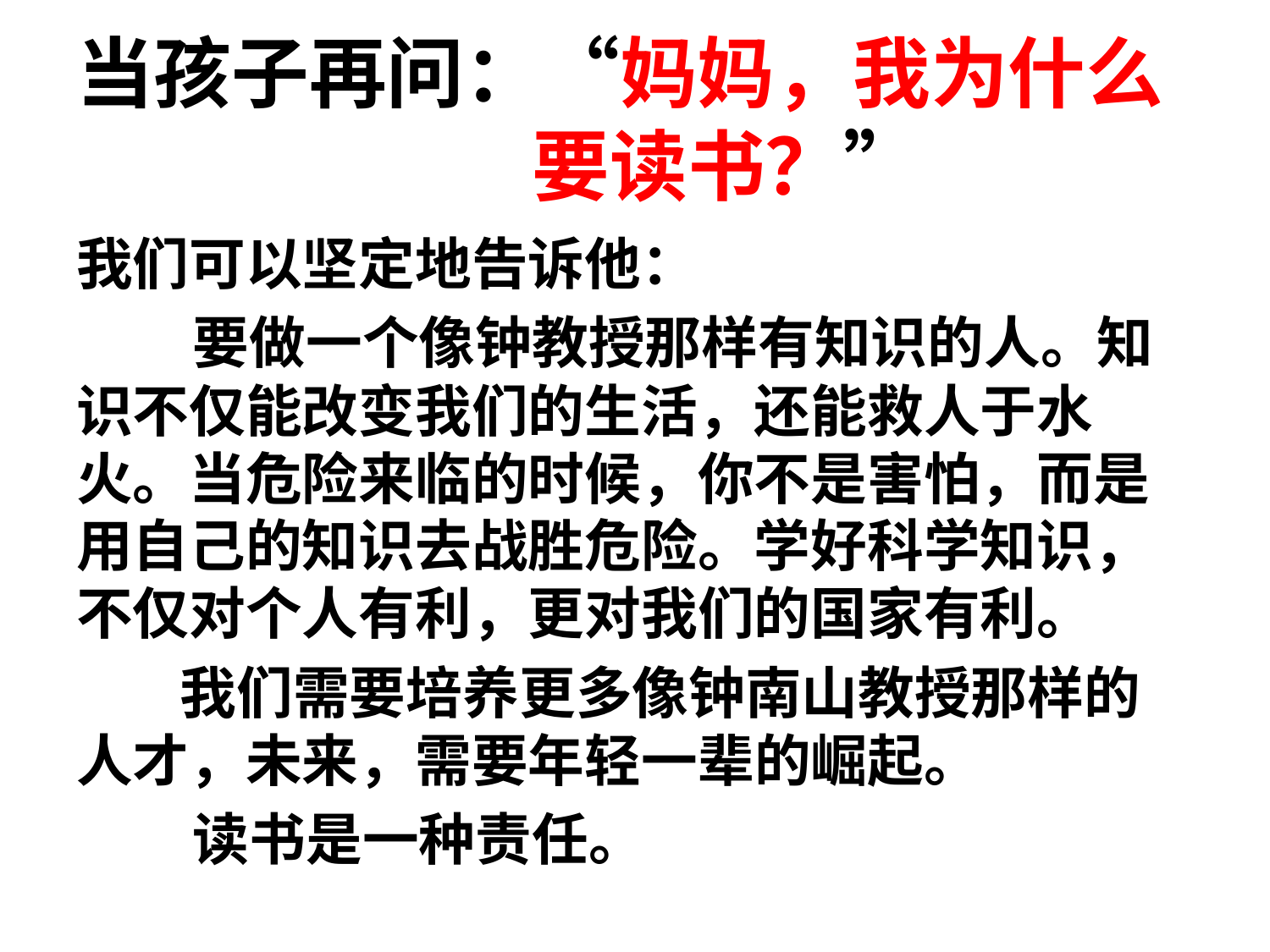

# 当孩子再问：“妈妈，我为什么                            要读书？”
我们可以坚定地告诉他：
        要做一个像钟教授那样有知识的人。知识不仅能改变我们的生活，还能救人于水火。当危险来临的时候，你不是害怕，而是用自己的知识去战胜危险。学好科学知识，不仅对个人有利，更对我们的国家有利。
       我们需要培养更多像钟南山教授那样的人才，未来，需要年轻一辈的崛起。
        读书是一种责任。